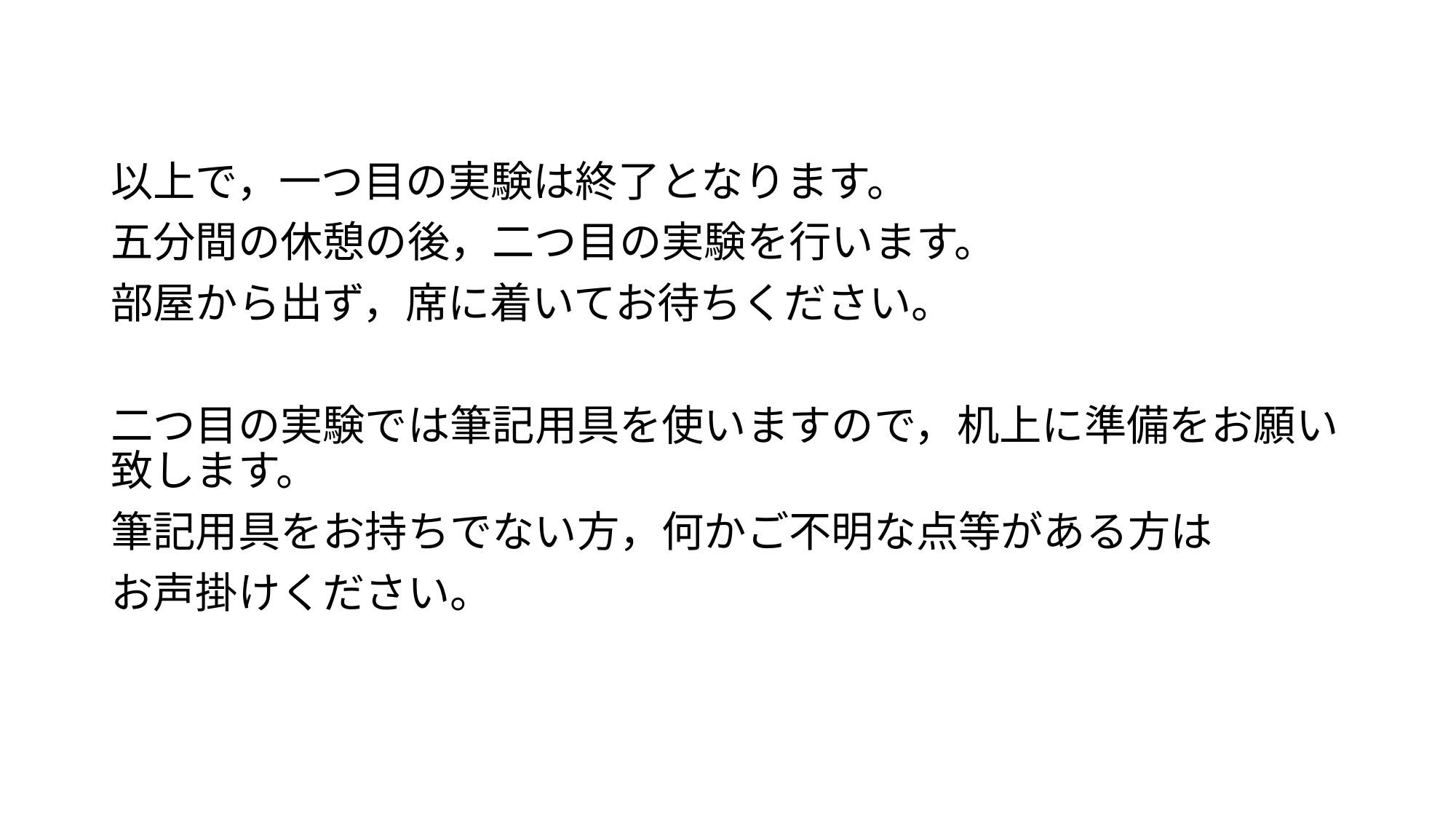

以上で，一つ目の実験は終了となります。
五分間の休憩の後，二つ目の実験を行います。
部屋から出ず，席に着いてお待ちください。

二つ目の実験では筆記用具を使いますので，机上に準備をお願い致します。
筆記用具をお持ちでない方，何かご不明な点等がある方は
お声掛けください。